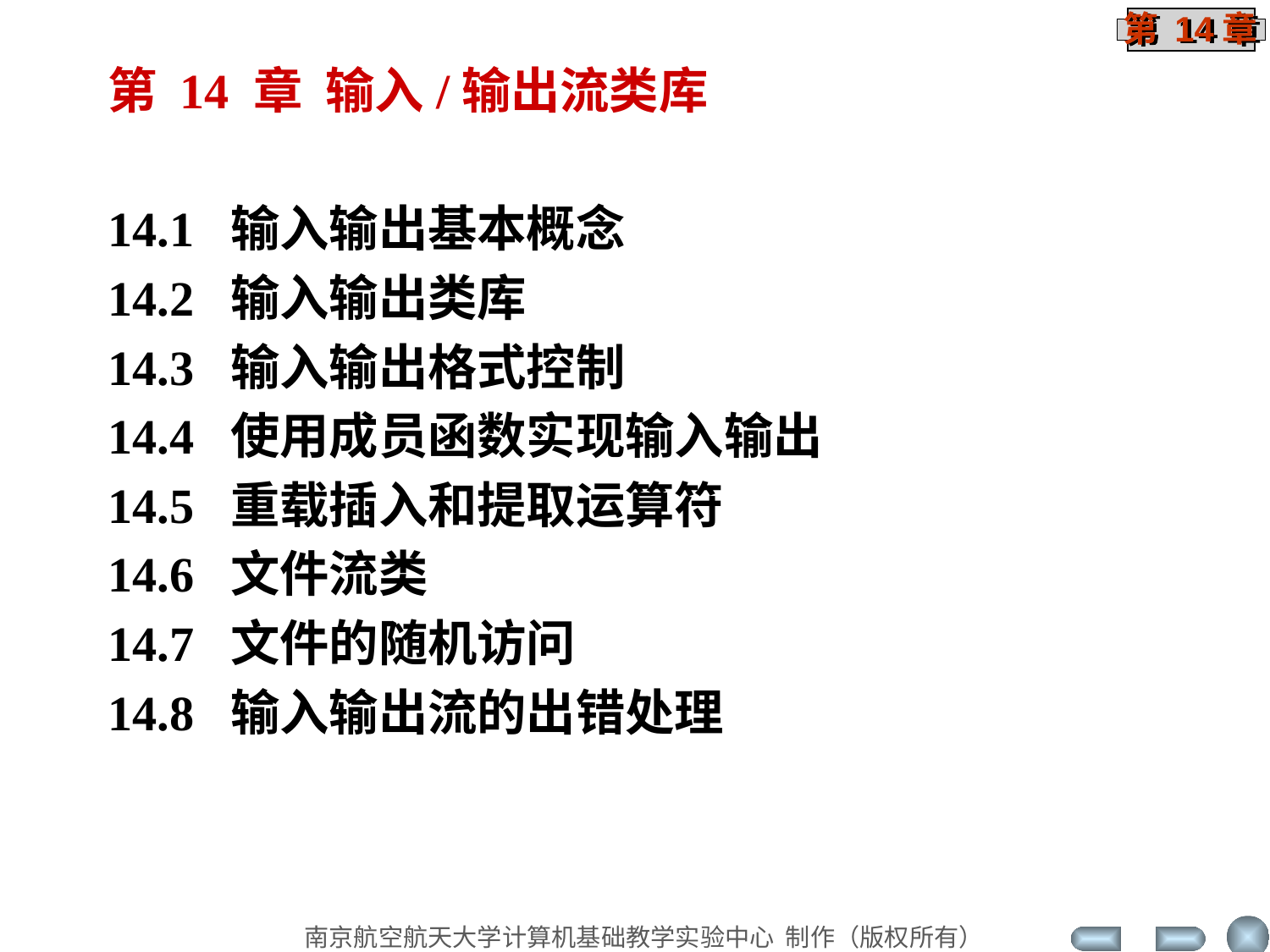

第 14 章  输入/输出流类库

14.1  输入输出基本概念
14.2  输入输出类库
14.3  输入输出格式控制
14.4  使用成员函数实现输入输出
14.5  重载插入和提取运算符
14.6  文件流类
14.7  文件的随机访问
14.8  输入输出流的出错处理